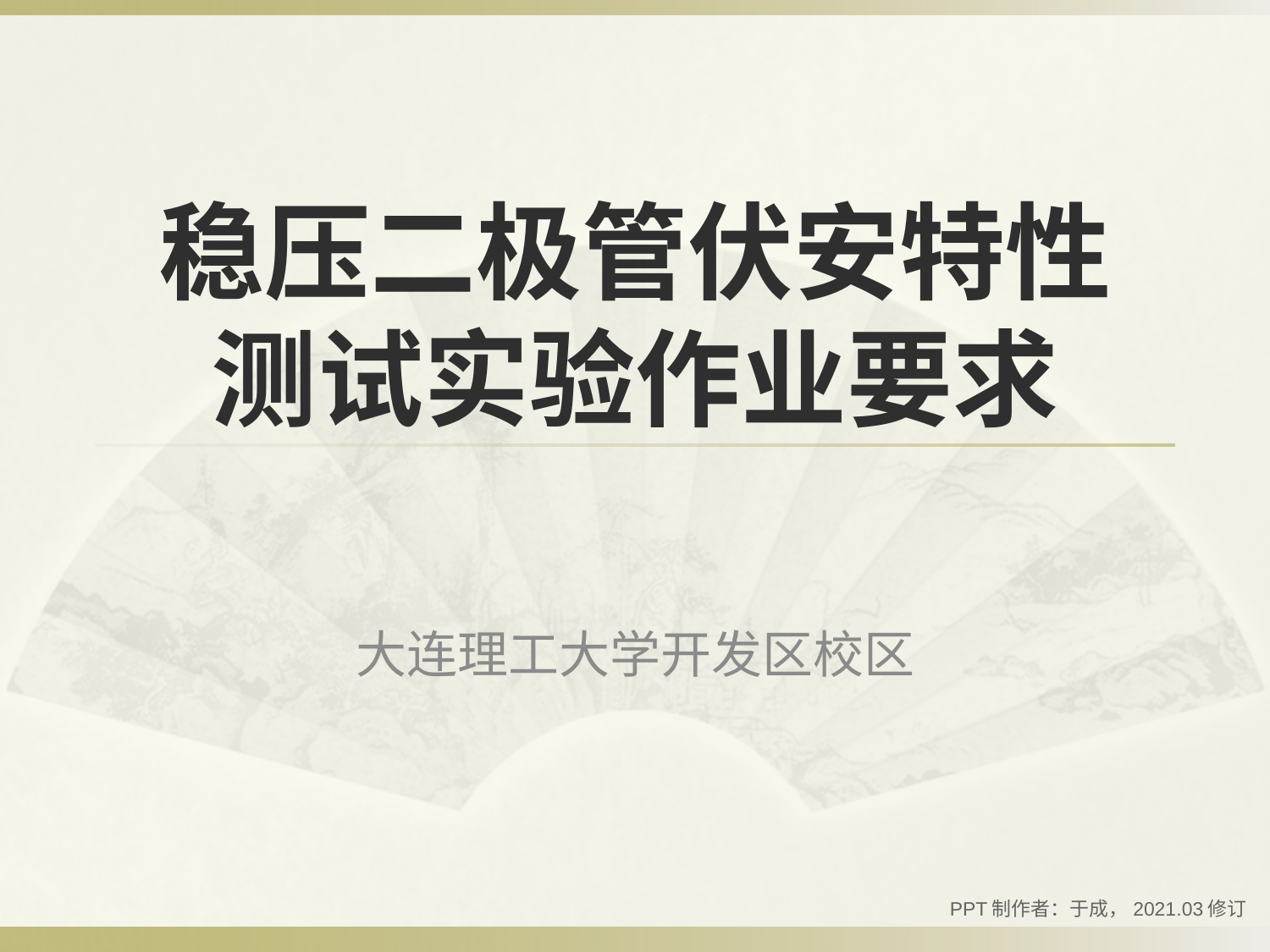

# 稳压二极管伏安特性测试实验作业要求
大连理工大学开发区校区
PPT制作者：于成，2021.03修订